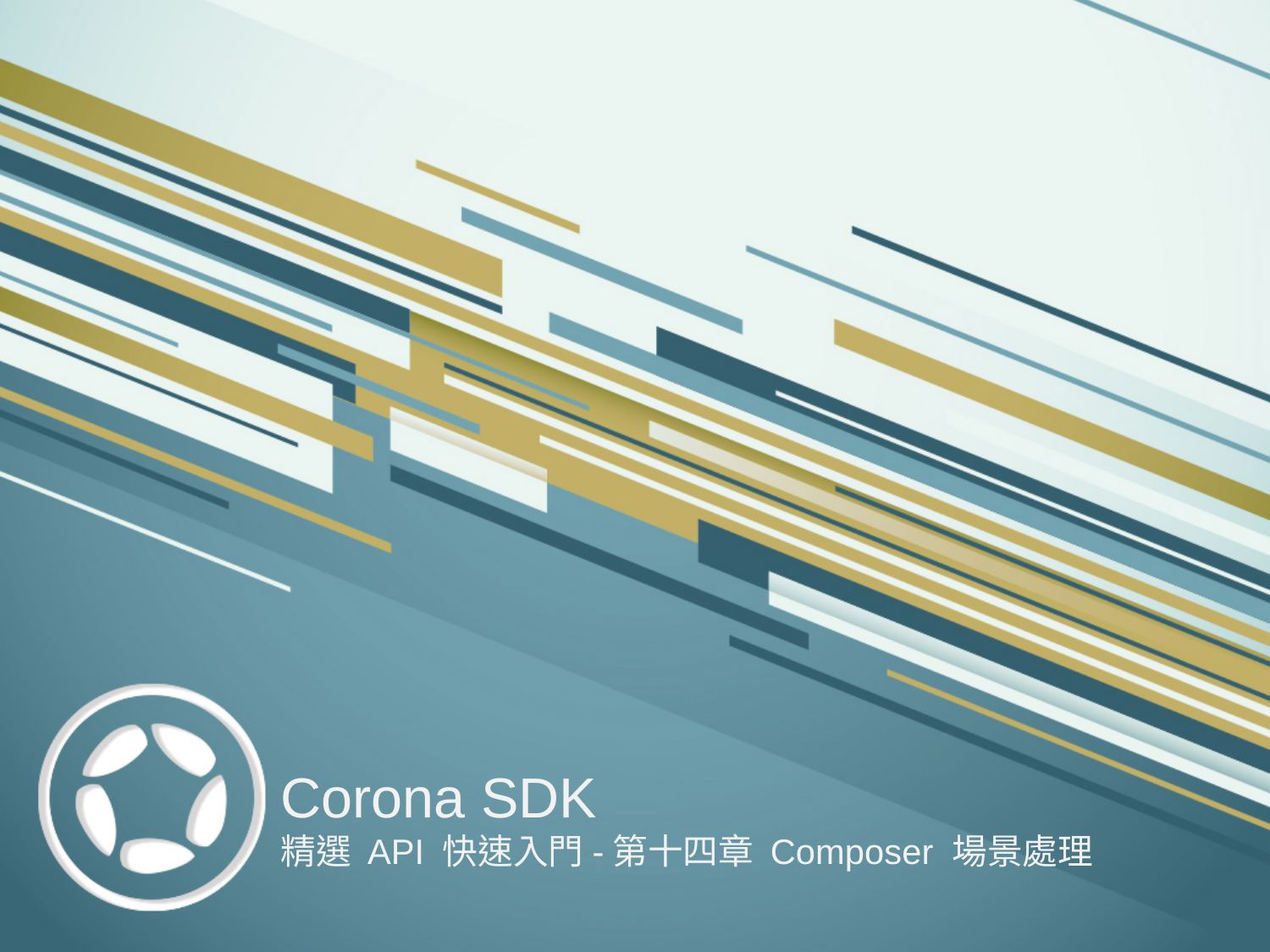

# Corona SDK 精選 API 快速入門-第十四章 Composer 場景處理